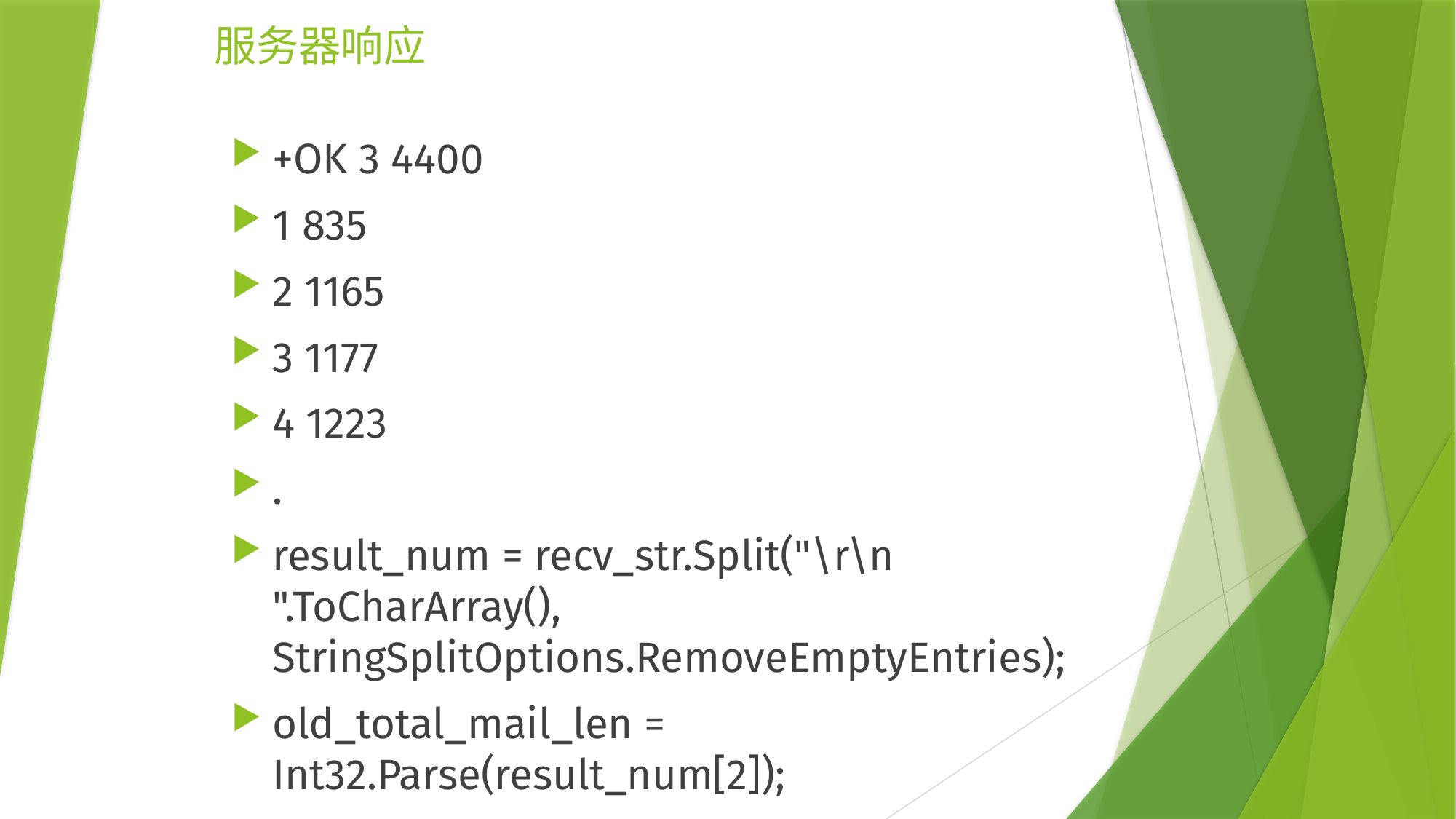

服务器响应
+OK 3 4400
1 835
2 1165
3 1177
4 1223
.
result_num = recv_str.Split("\r\n ".ToCharArray(), StringSplitOptions.RemoveEmptyEntries);
old_total_mail_len = Int32.Parse(result_num[2]);